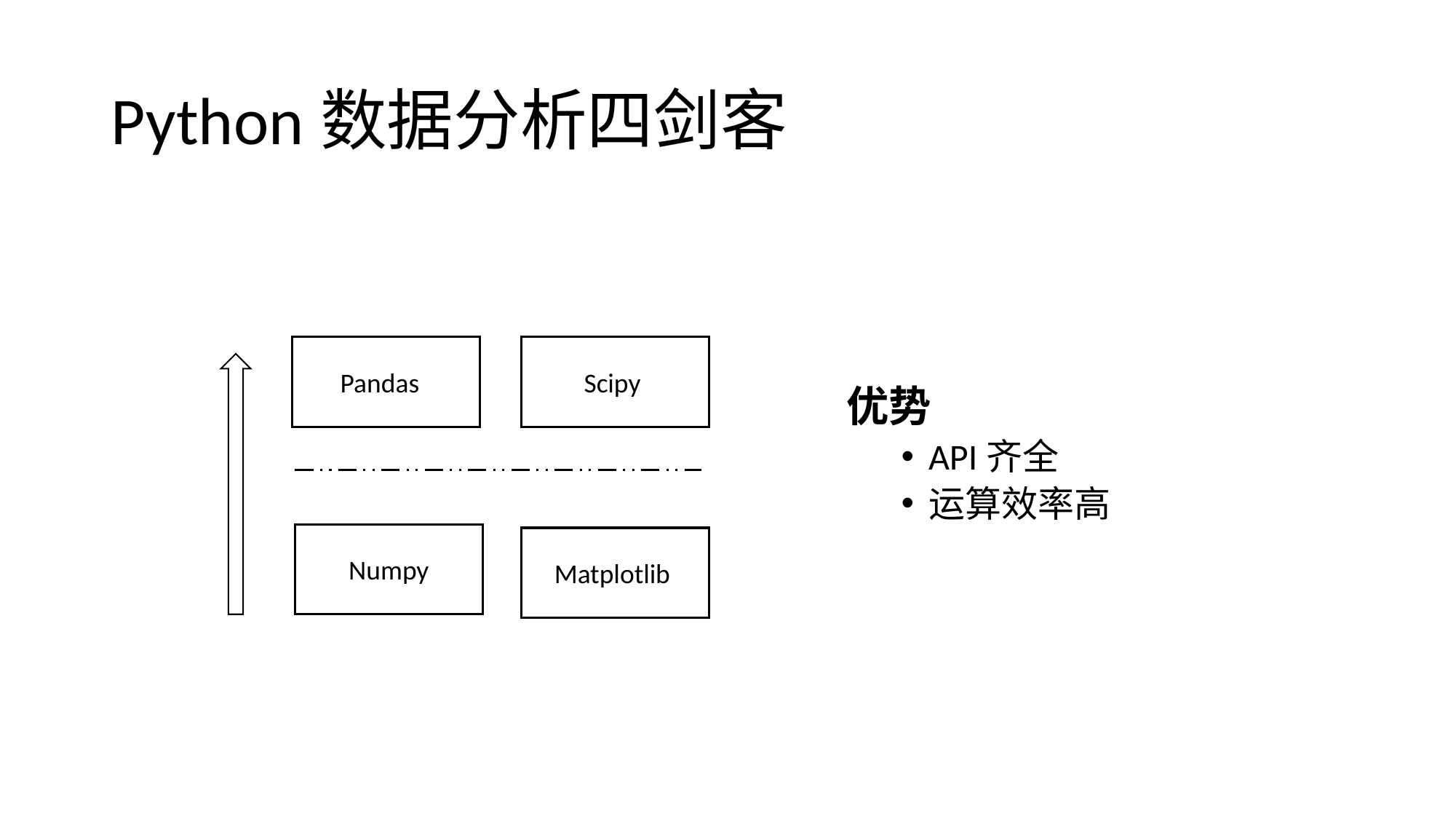

# Python数据分析四剑客
Pandas
Scipy

优势
API齐全
运算效率高
Numpy
Matplotlib